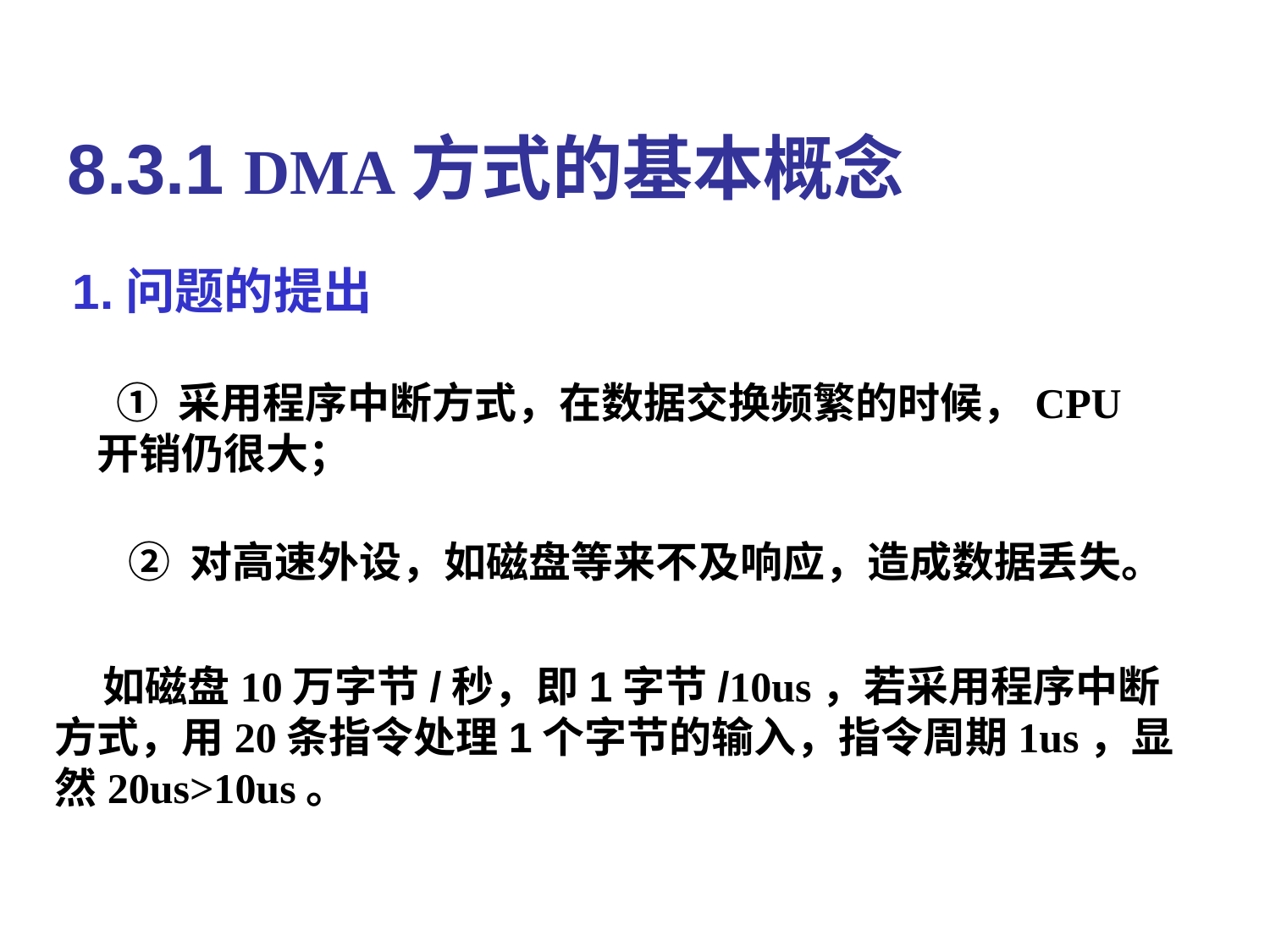

# 8.3.1 DMA方式的基本概念
1.问题的提出
  ① 采用程序中断方式，在数据交换频繁的时候，CPU开销仍很大；
 ② 对高速外设，如磁盘等来不及响应，造成数据丢失。

    如磁盘10万字节/秒，即1字节/10us，若采用程序中断方式，用20条指令处理1个字节的输入，指令周期1us，显然20us>10us。